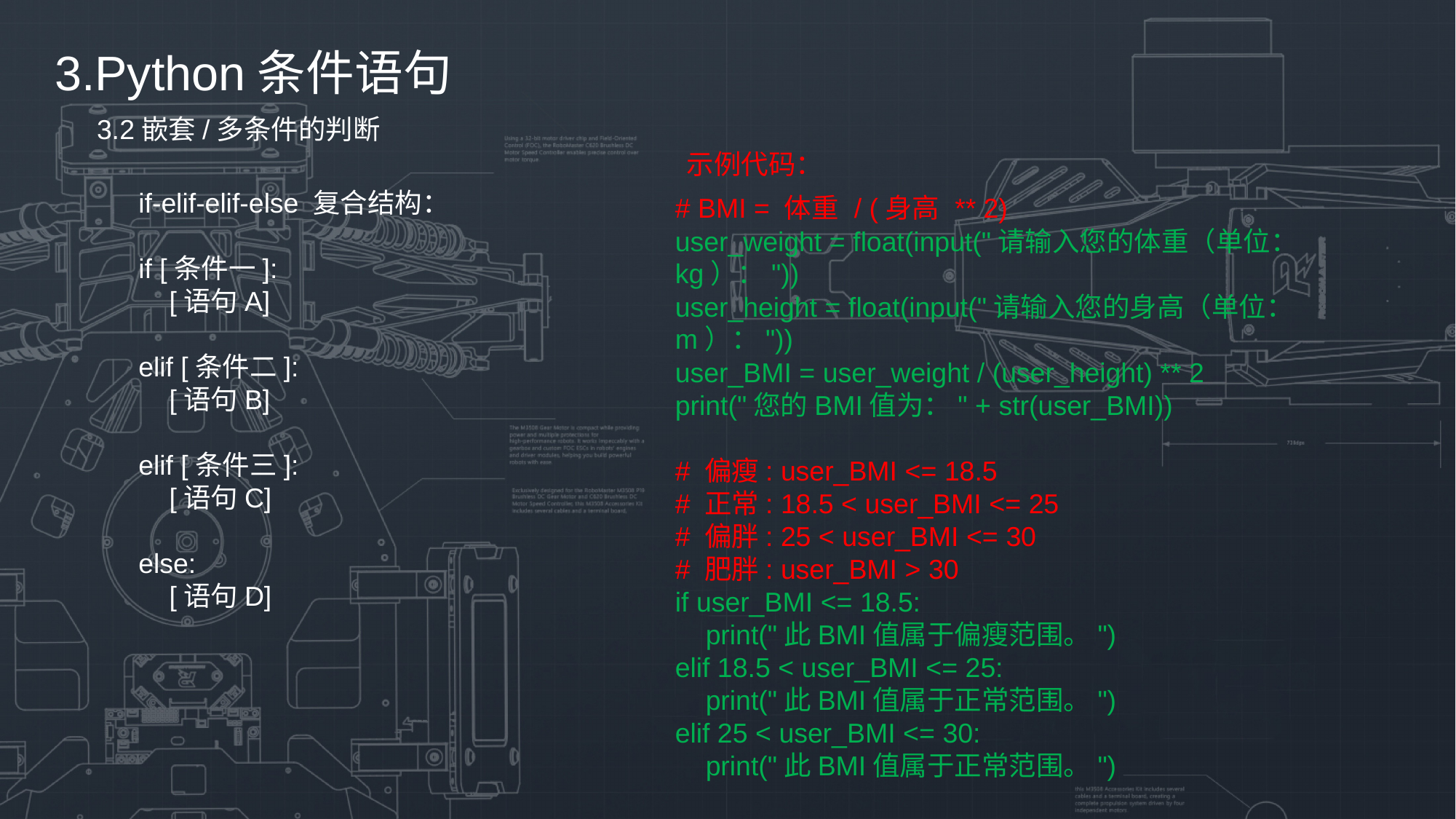

3.Python条件语句
3.2嵌套/多条件的判断
示例代码：
if-elif-elif-else 复合结构：

if [条件一]:
    [语句A]

elif [条件二]:
    [语句B]

elif [条件三]:
    [语句C]

else:
    [语句D]
# BMI = 体重 / (身高 ** 2)
user_weight = float(input("请输入您的体重（单位：kg）："))
user_height = float(input("请输入您的身高（单位：m）："))
user_BMI = user_weight / (user_height) ** 2
print("您的BMI值为：" + str(user_BMI))

# 偏瘦: user_BMI <= 18.5
# 正常: 18.5 < user_BMI <= 25
# 偏胖: 25 < user_BMI <= 30
# 肥胖: user_BMI > 30
if user_BMI <= 18.5:
    print("此BMI值属于偏瘦范围。")
elif 18.5 < user_BMI <= 25:
    print("此BMI值属于正常范围。")
elif 25 < user_BMI <= 30:
    print("此BMI值属于正常范围。")